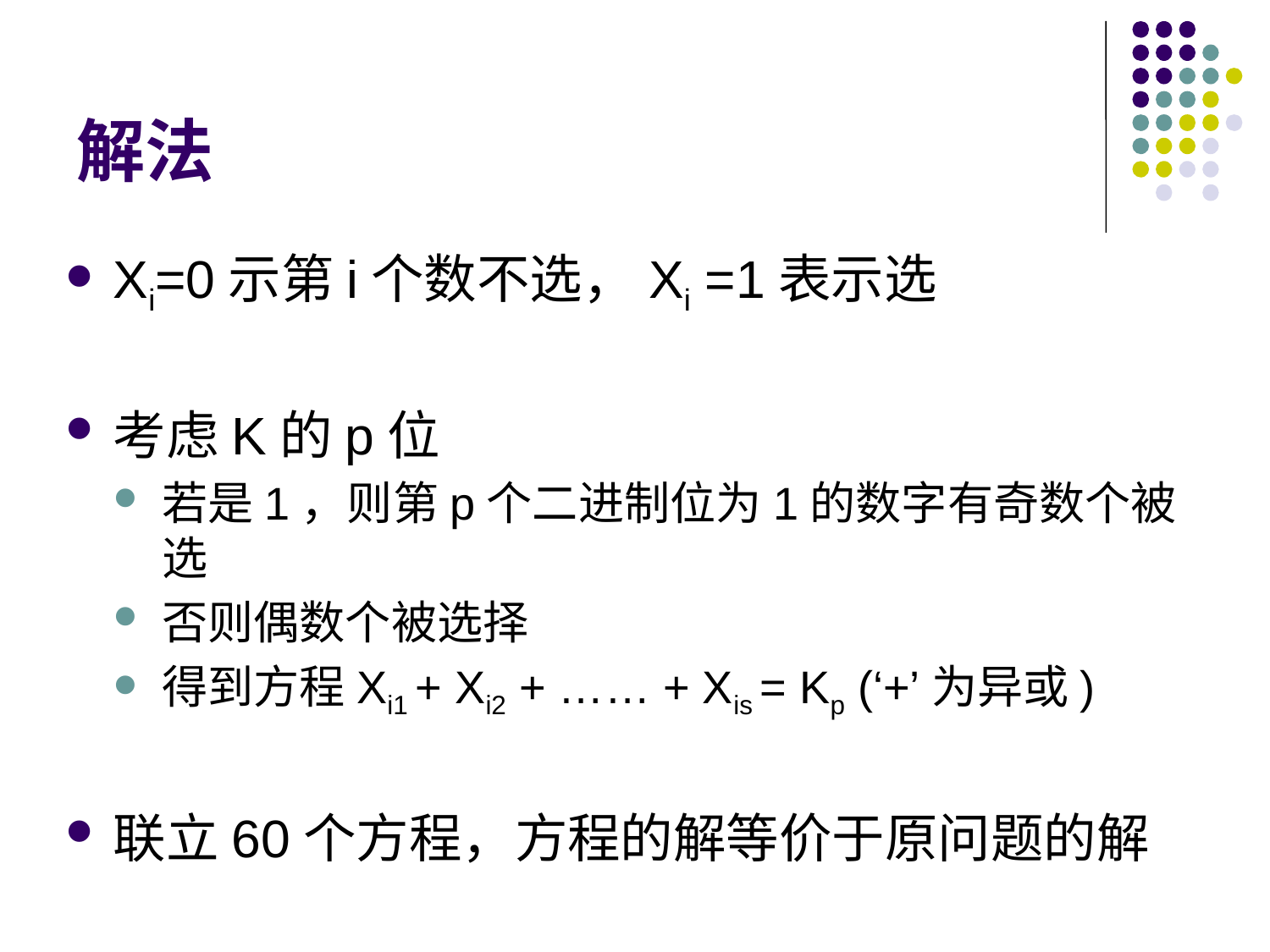

# 解法
Xi=0示第i个数不选，Xi =1表示选

考虑K的p位
若是1，则第p个二进制位为1的数字有奇数个被选
否则偶数个被选择
得到方程Xi1 + Xi2 + …… + Xis = Kp (‘+’为异或)

联立60个方程，方程的解等价于原问题的解